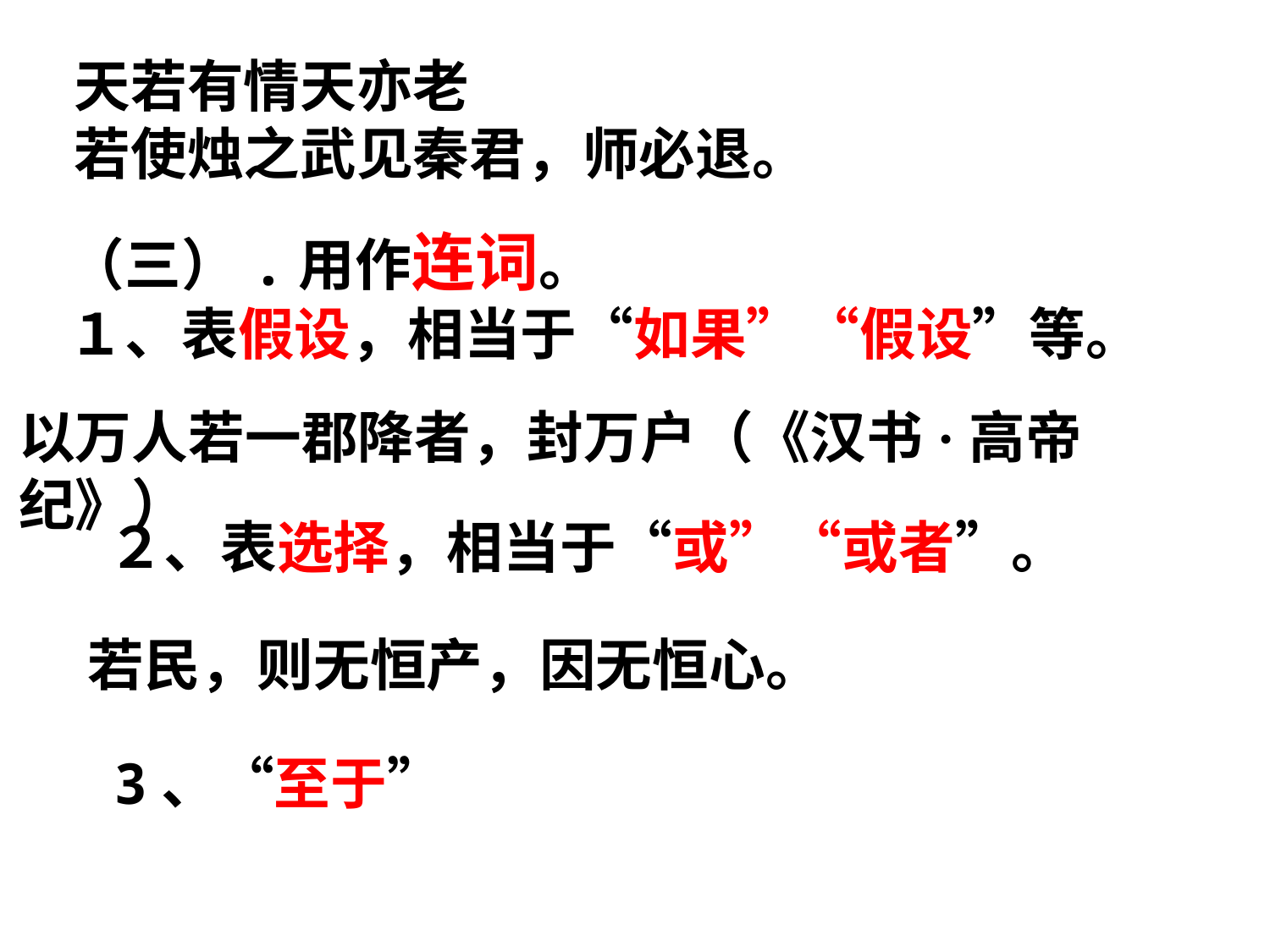

天若有情天亦老
若使烛之武见秦君，师必退。
（三）.用作连词。
１、表假设，相当于“如果”“假设”等。
以万人若一郡降者，封万户（《汉书·高帝纪》）
２、表选择，相当于“或”“或者”。
若民，则无恒产，因无恒心。
3、“至于”